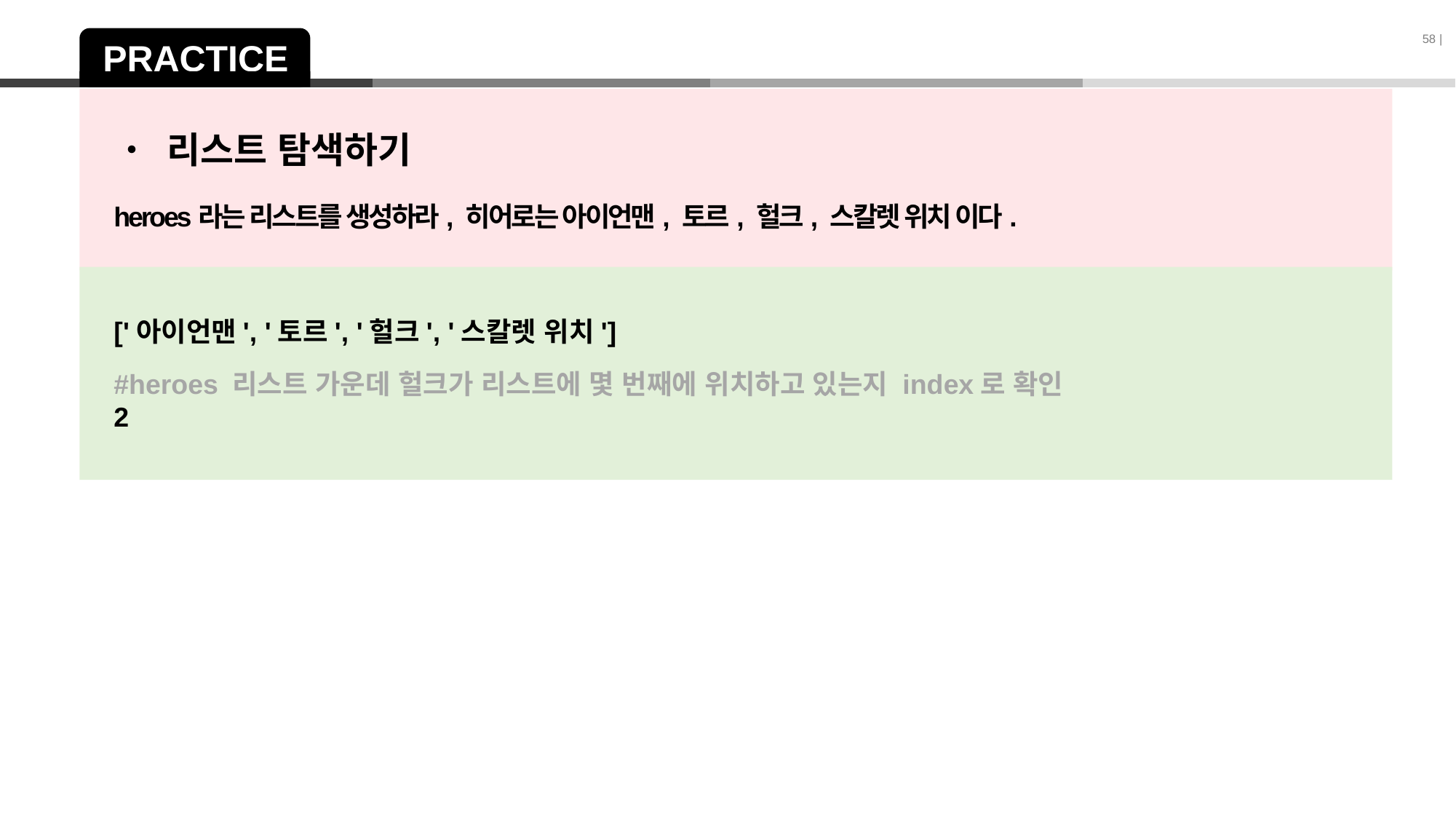

58 |

PRACTICE

• 리스트 탐색하기

heroes라는 리스트를 생성하라, 히어로는 아이언맨, 토르, 헐크, 스칼렛 위치 이다.
['아이언맨', '토르', '헐크', '스칼렛 위치']

#heroes 리스트 가운데 헐크가 리스트에 몇 번째에 위치하고 있는지 index로 확인
2